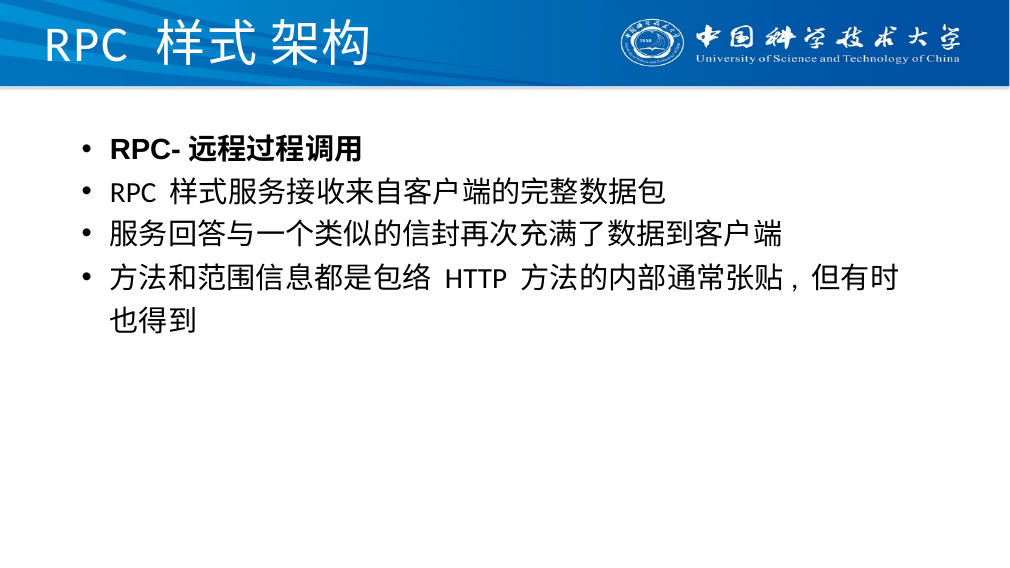

# RPC 样式 架构
RPC-远程过程调用
RPC 样式服务接收来自客户端的完整数据包
服务回答与一个类似的信封再次充满了数据到客户端
方法和范围信息都是包络 HTTP 方法的内部通常张贴, 但有时也得到